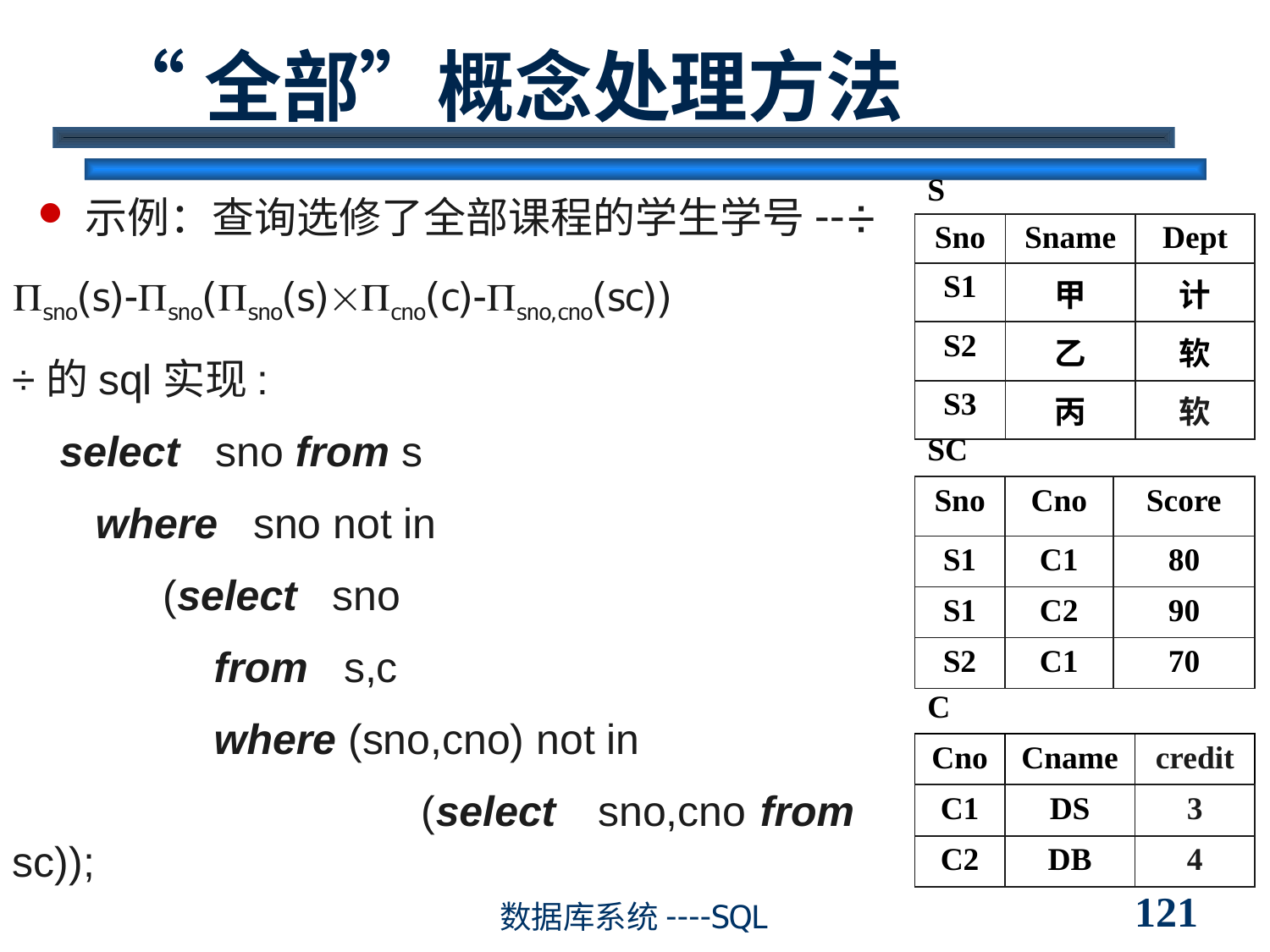

# “全部”概念处理方法
| S |  |  |
| --- | --- | --- |
| Sno | Sname | Dept |
| S1 | 甲 | 计 |
| S2 | 乙 | 软 |
| S3 | 丙 | 软 |
示例：查询选修了全部课程的学生学号--÷
Πsno(s)−Πsno(Πsno(s)×Πcno(c)−Πsno,cno(sc))
÷的sql实现:
    select   sno from s
       where   sno not in
    	  (select   sno
                 from   s,c
                 where (sno,cno) not in
		           (select   sno,cno from   sc));
| SC |  |  |
| --- | --- | --- |
| Sno | Cno | Score |
| S1 | C1 | 80 |
| S1 | C2 | 90 |
| S2 | C1 | 70 |
| C |  |  |
| --- | --- | --- |
| Cno | Cname | credit |
| C1 | DS | 3 |
| C2 | DB | 4 |
121
数据库系统----SQL